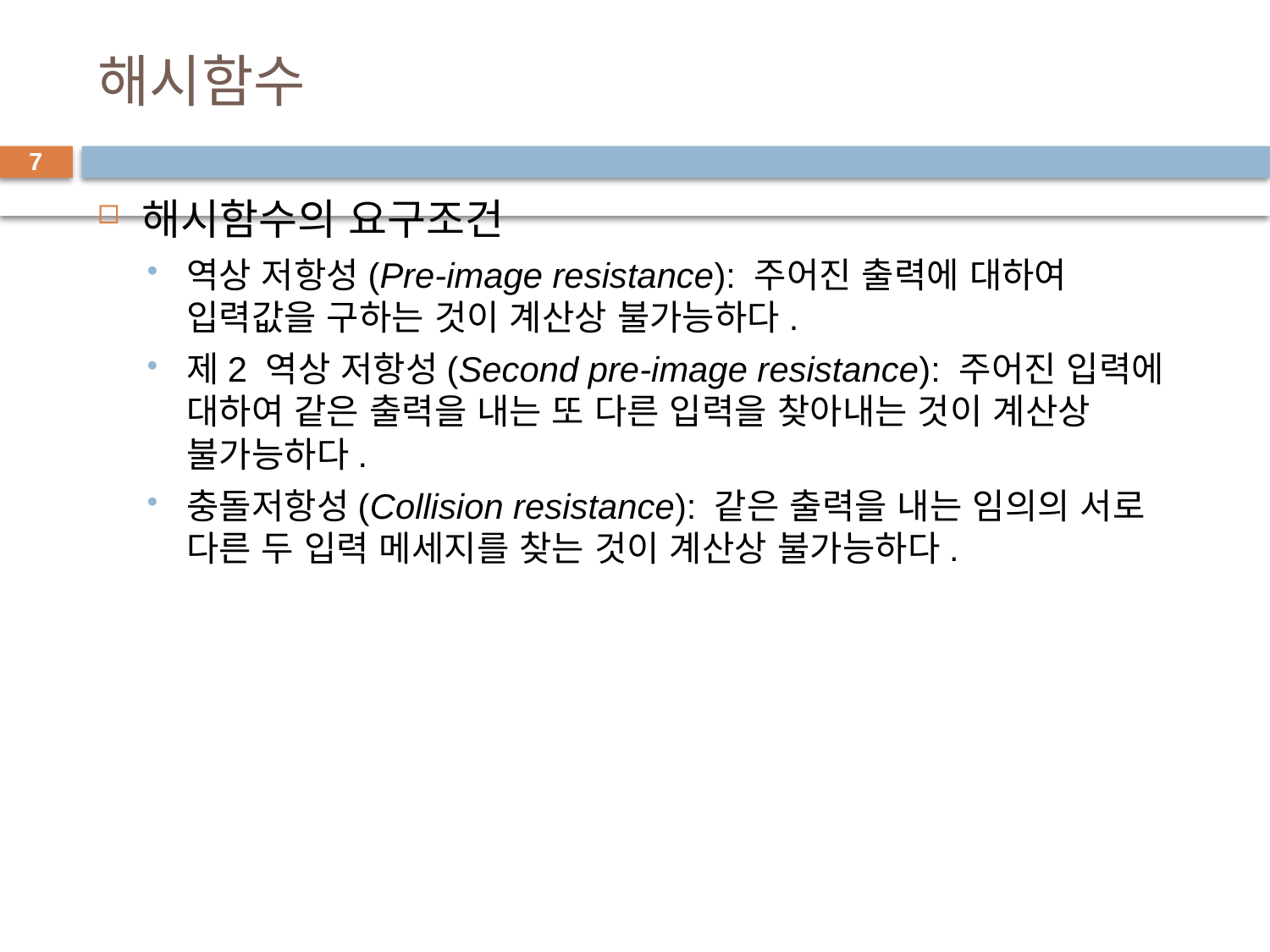

# 해시함수
7
해시함수의 요구조건
역상 저항성(Pre-image resistance): 주어진 출력에 대하여 입력값을 구하는 것이 계산상 불가능하다.
제2 역상 저항성(Second pre-image resistance): 주어진 입력에 대하여 같은 출력을 내는 또 다른 입력을 찾아내는 것이 계산상 불가능하다.
충돌저항성(Collision resistance): 같은 출력을 내는 임의의 서로 다른 두 입력 메세지를 찾는 것이 계산상 불가능하다.